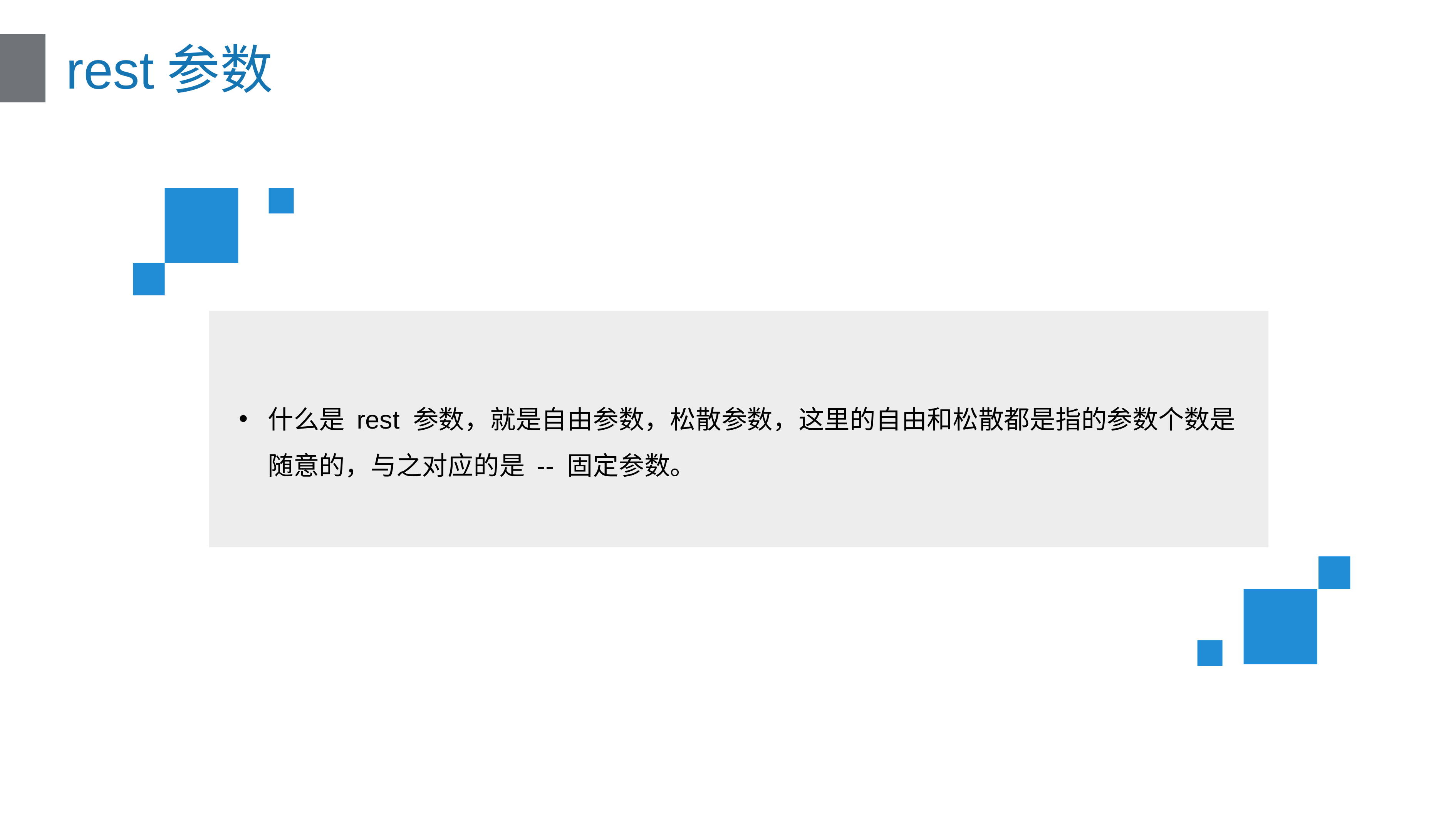

# rest参数

什么是 rest 参数，就是自由参数，松散参数，这里的自由和松散都是指的参数个数是随意的，与之对应的是 -- 固定参数。